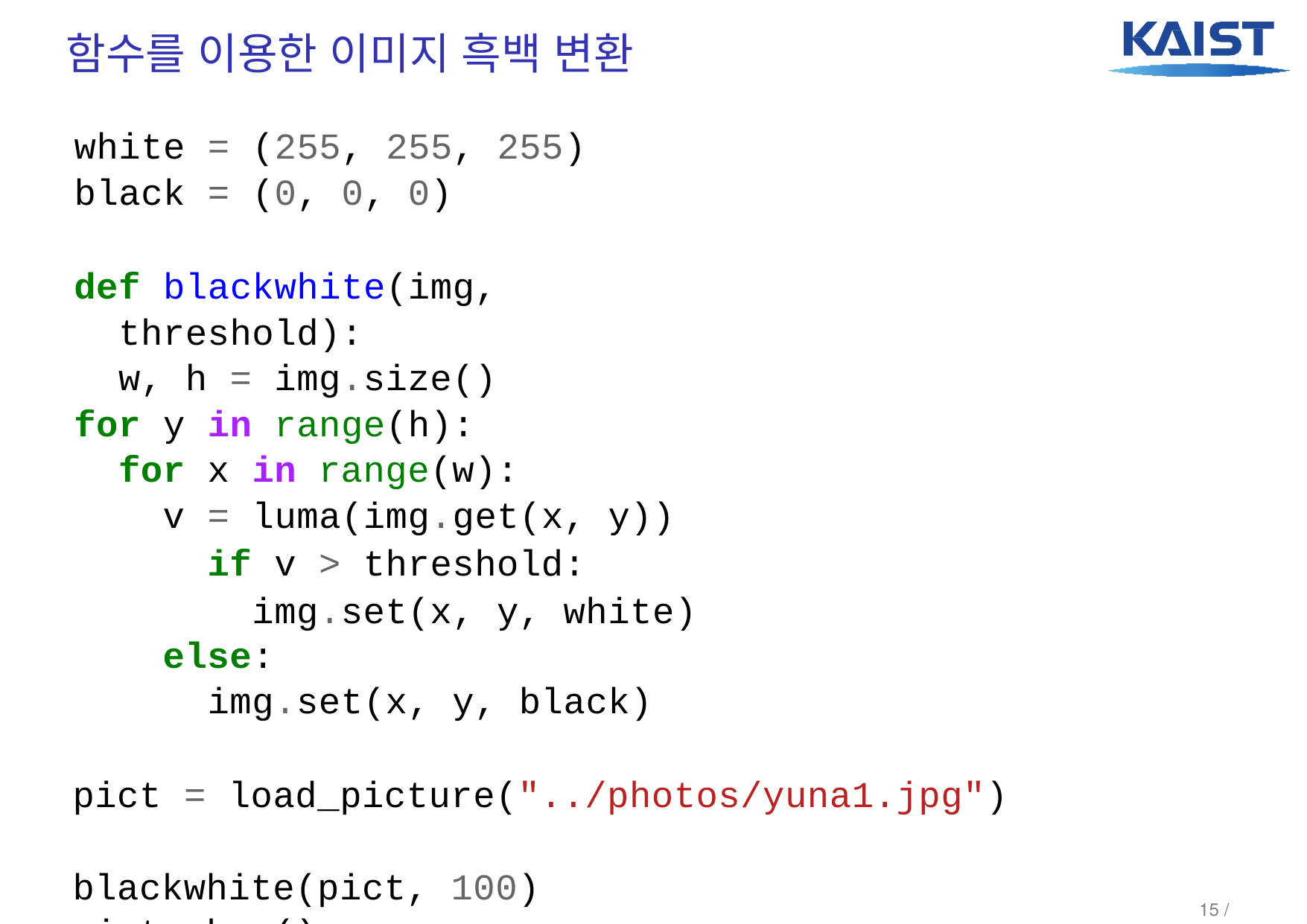

# 함수를 이용한 이미지 흑백 변환

white = (255, 255, 255)
black = (0, 0, 0)

def blackwhite(img, threshold):
w, h = img.size()
for y in range(h):
for x in range(w):
v = luma(img.get(x, y))
if v > threshold:
	img.set(x, y, white)
else:
img.set(x, y, black)

pict = load_picture("../photos/yuna1.jpg")
blackwhite(pict, 100)
pict.show()
15 / 17